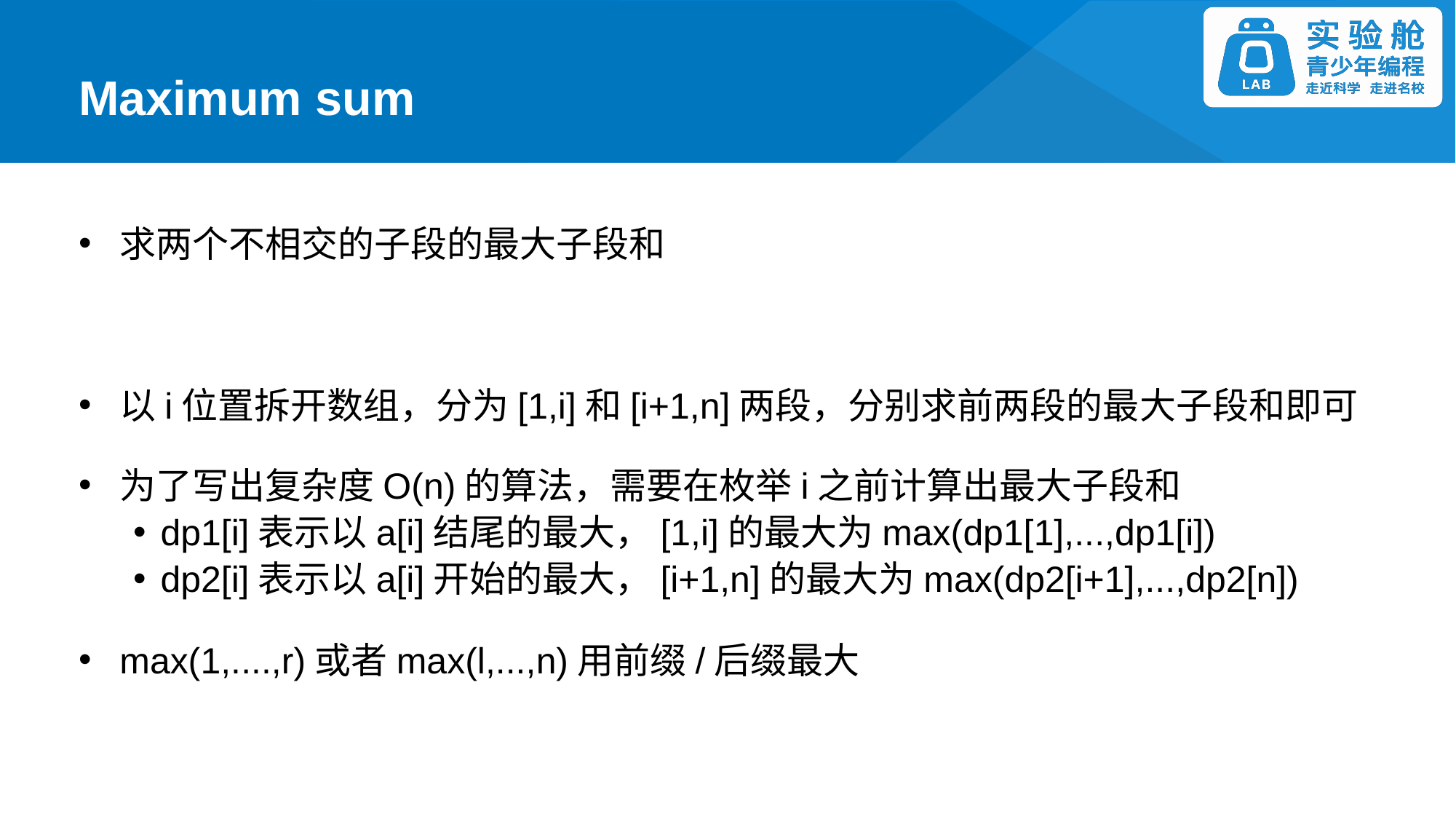

Maximum sum
求两个不相交的子段的最大子段和

以i位置拆开数组，分为[1,i]和[i+1,n]两段，分别求前两段的最大子段和即可
为了写出复杂度O(n)的算法，需要在枚举i之前计算出最大子段和
dp1[i]表示以a[i]结尾的最大，[1,i]的最大为max(dp1[1],...,dp1[i])
dp2[i]表示以a[i]开始的最大，[i+1,n]的最大为max(dp2[i+1],...,dp2[n])
max(1,....,r)或者max(l,...,n)用前缀/后缀最大